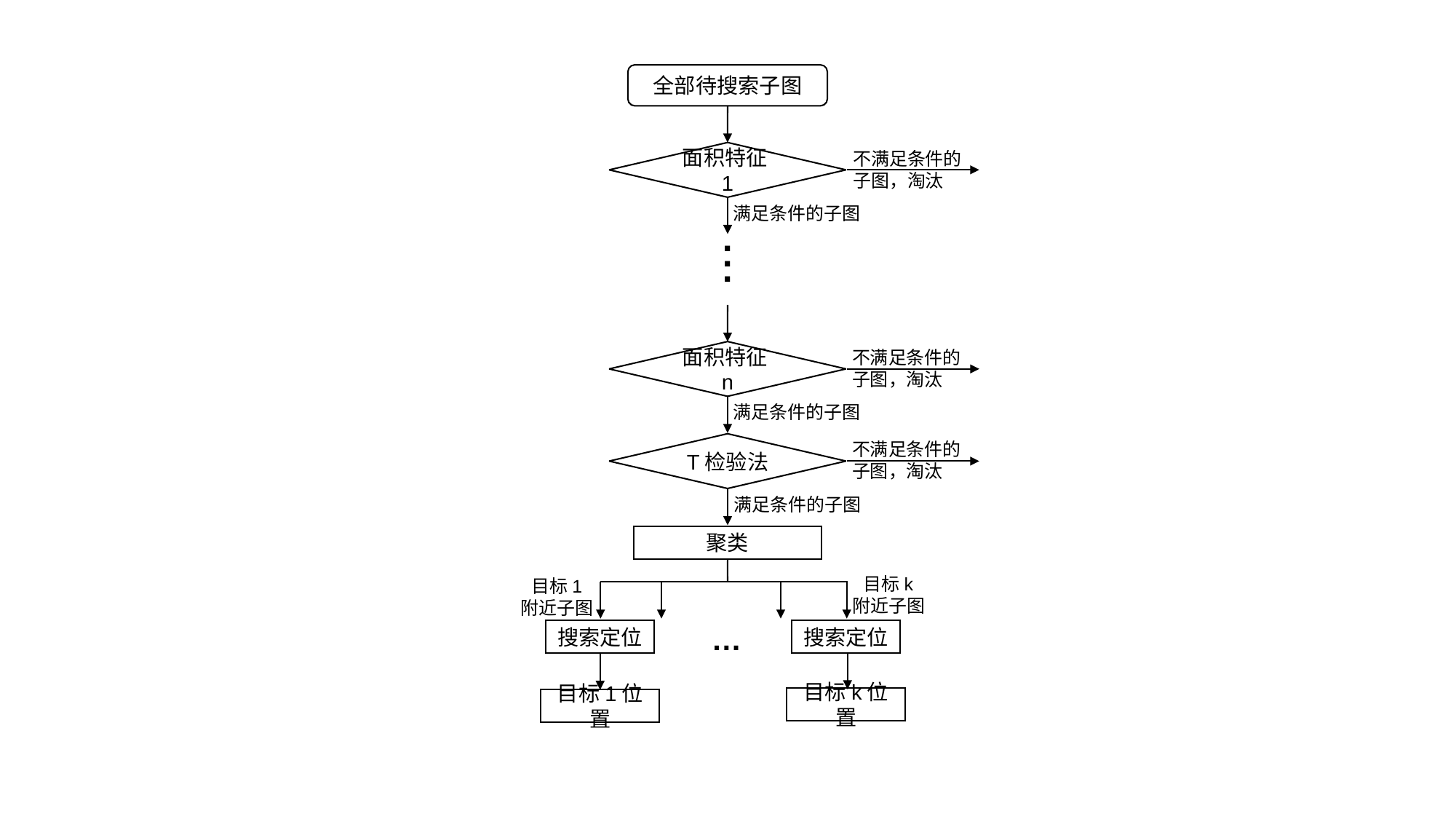

全部待搜索子图
不满足条件的子图，淘汰
面积特征1
满足条件的子图
.
.
.
不满足条件的子图，淘汰
面积特征n
满足条件的子图
不满足条件的子图，淘汰
T检验法
满足条件的子图
聚类
目标k
附近子图
目标1
附近子图
…
搜索定位
搜索定位
目标k位置
目标1位置